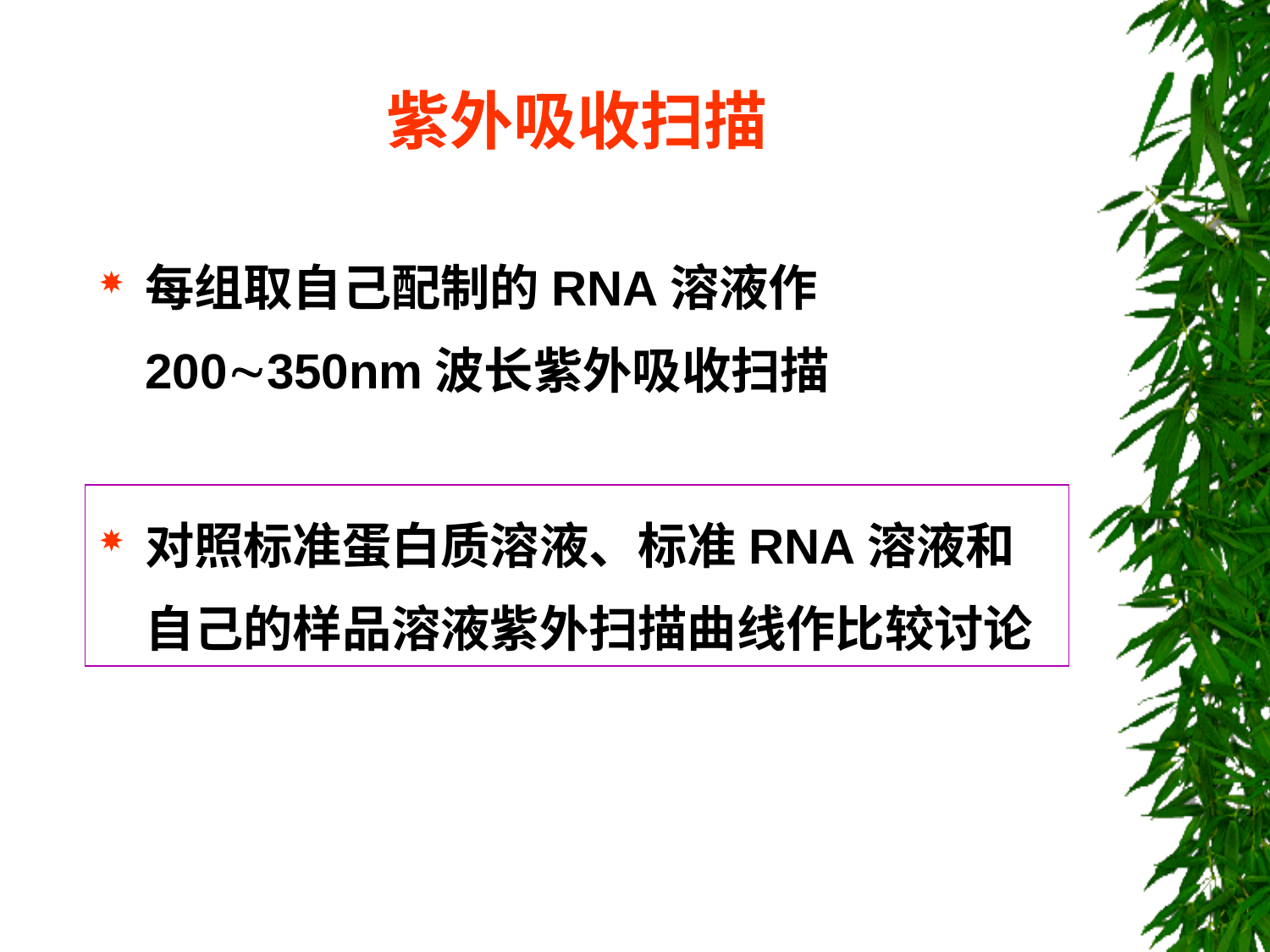

# 紫外吸收扫描
每组取自己配制的RNA溶液作200∼350nm波长紫外吸收扫描
对照标准蛋白质溶液、标准RNA溶液和自己的样品溶液紫外扫描曲线作比较讨论